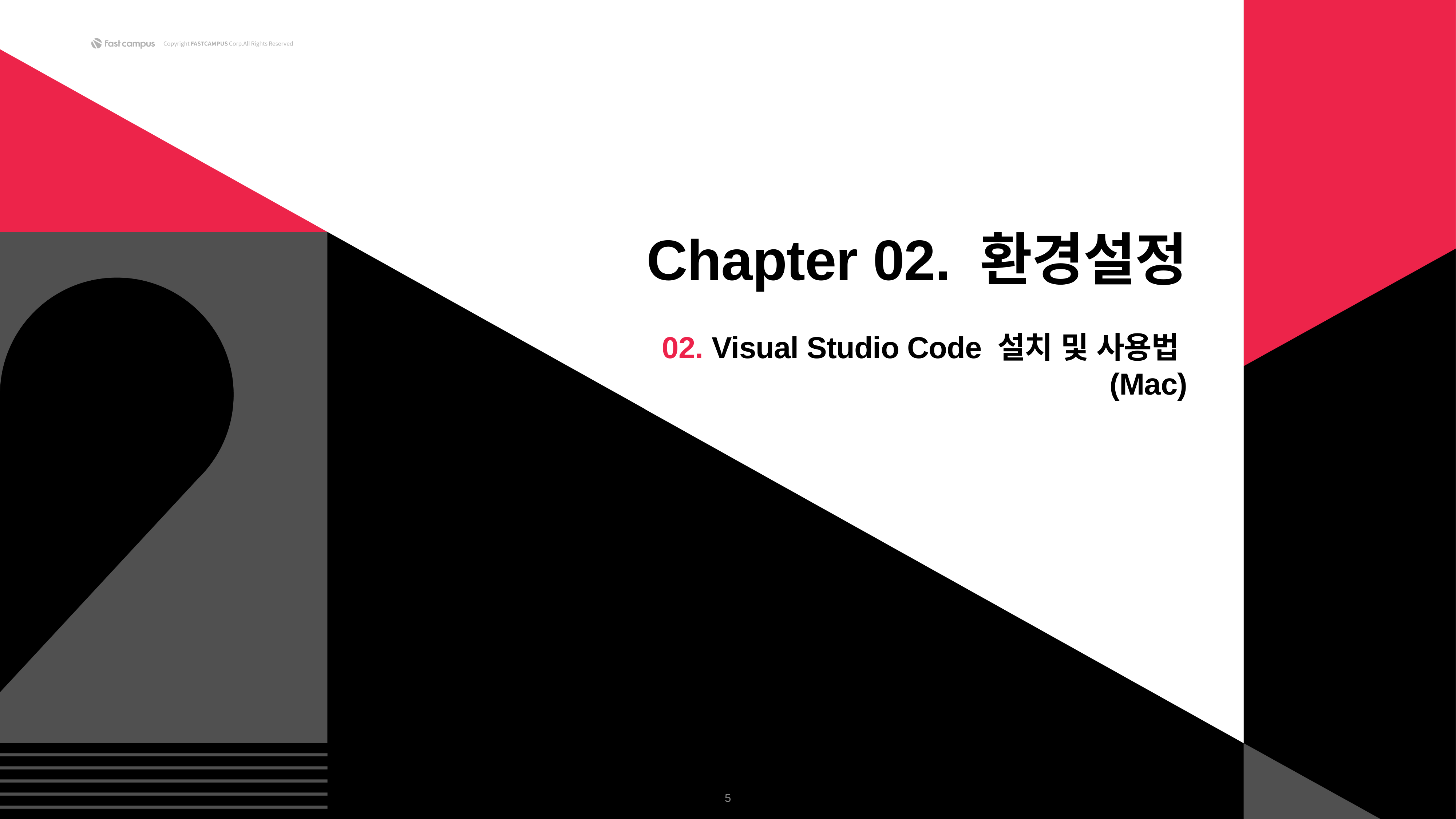

Chapter 02. 환경설정

02. Visual Studio Code 설치 및 사용법
(Mac)
5